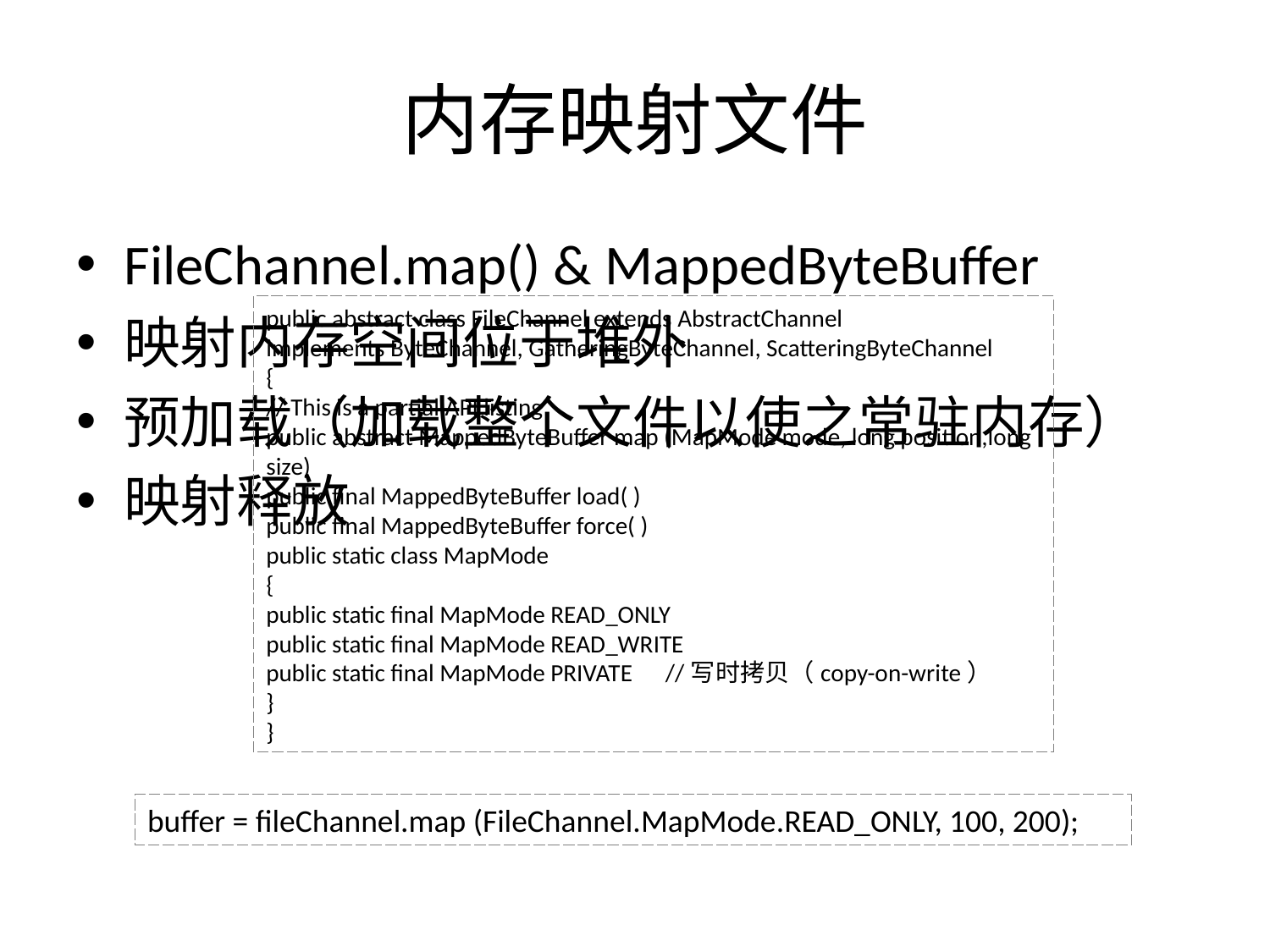

# 内存映射文件
FileChannel.map() & MappedByteBuffer
映射内存空间位于堆外
预加载（加载整个文件以使之常驻内存）
映射释放
public abstract class FileChannel extends AbstractChannel
implements ByteChannel, GatheringByteChannel, ScatteringByteChannel
{
// This is a partial API listing
public abstract MappedByteBuffer map (MapMode mode, long position,long size)
public final MappedByteBuffer load( )
public final MappedByteBuffer force( )
public static class MapMode
{
public static final MapMode READ_ONLY
public static final MapMode READ_WRITE
public static final MapMode PRIVATE      //写时拷贝（copy-on-write）
}
}
buffer = fileChannel.map (FileChannel.MapMode.READ_ONLY, 100, 200);